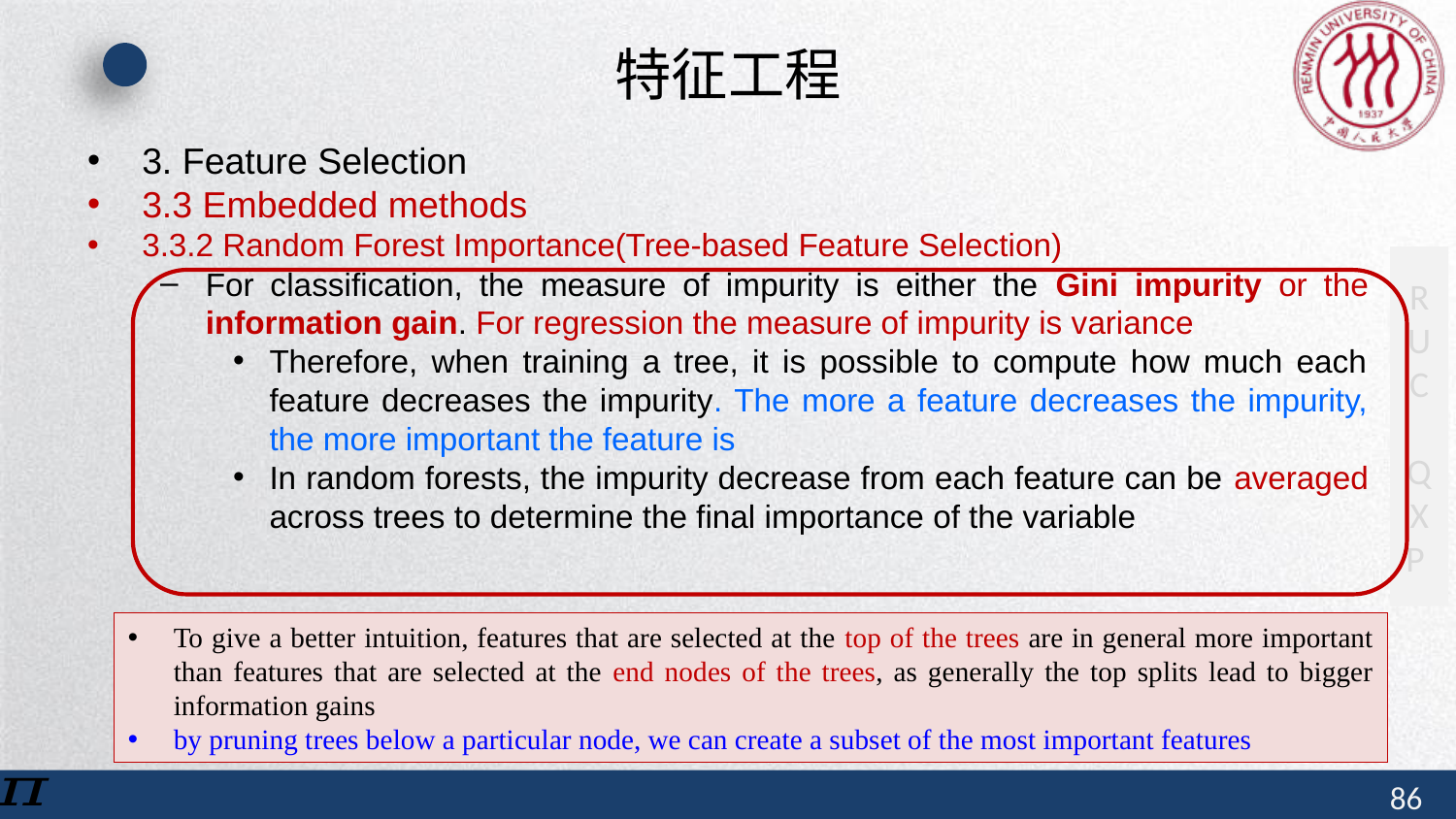

# 特征工程
3. Feature Selection
3.3 Embedded methods
3.3.2 Random Forest Importance(Tree-based Feature Selection)
For classification, the measure of impurity is either the Gini impurity or the information gain. For regression the measure of impurity is variance
Therefore, when training a tree, it is possible to compute how much each feature decreases the impurity. The more a feature decreases the impurity, the more important the feature is
In random forests, the impurity decrease from each feature can be averaged across trees to determine the final importance of the variable

To give a better intuition, features that are selected at the top of the trees are in general more important than features that are selected at the end nodes of the trees, as generally the top splits lead to bigger information gains
by pruning trees below a particular node, we can create a subset of the most important features